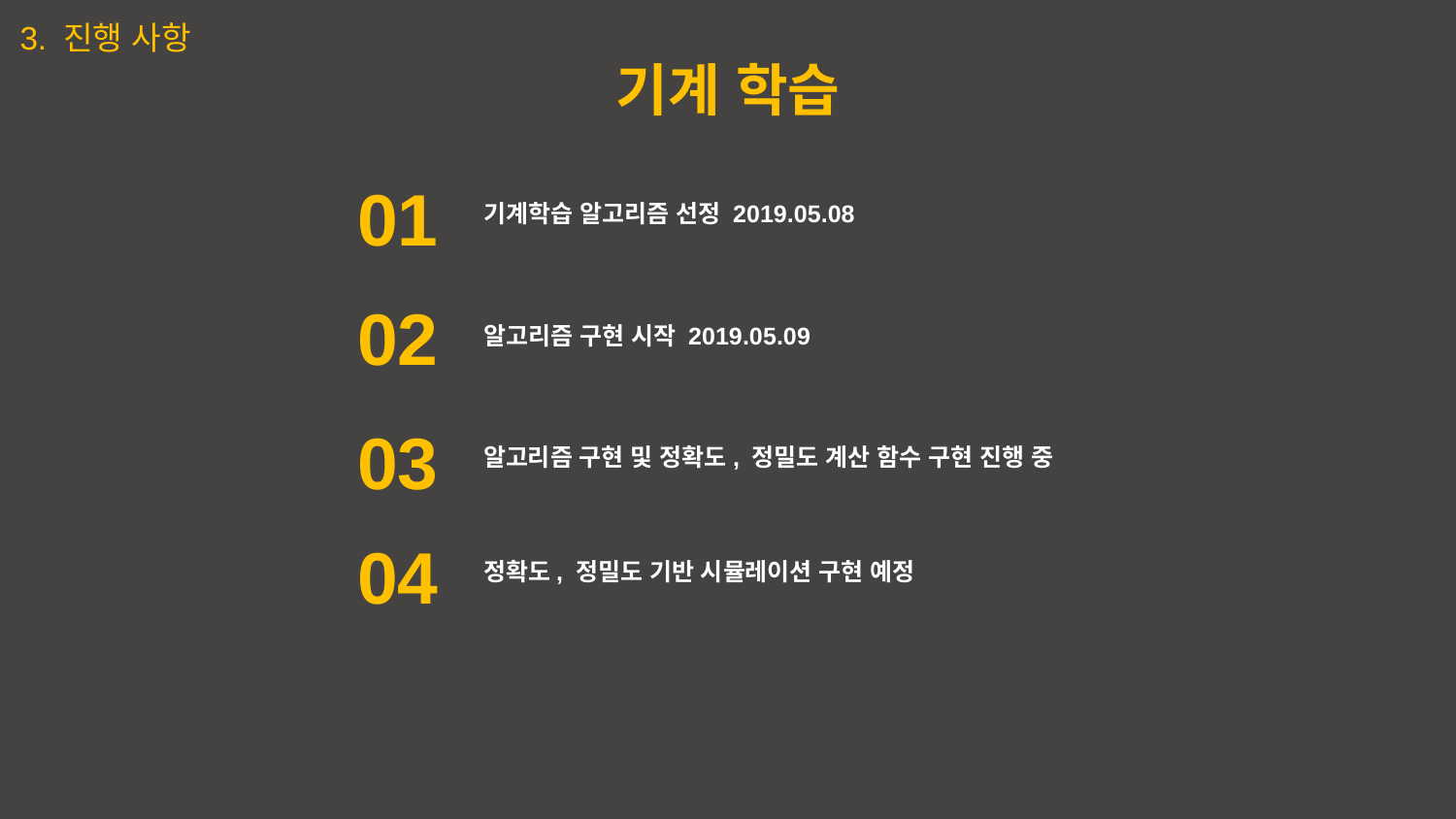

3. 진행 사항
기계 학습
01
기계학습 알고리즘 선정 2019.05.08
02
알고리즘 구현 시작 2019.05.09
03
알고리즘 구현 및 정확도, 정밀도 계산 함수 구현 진행 중
04
정확도, 정밀도 기반 시뮬레이션 구현 예정